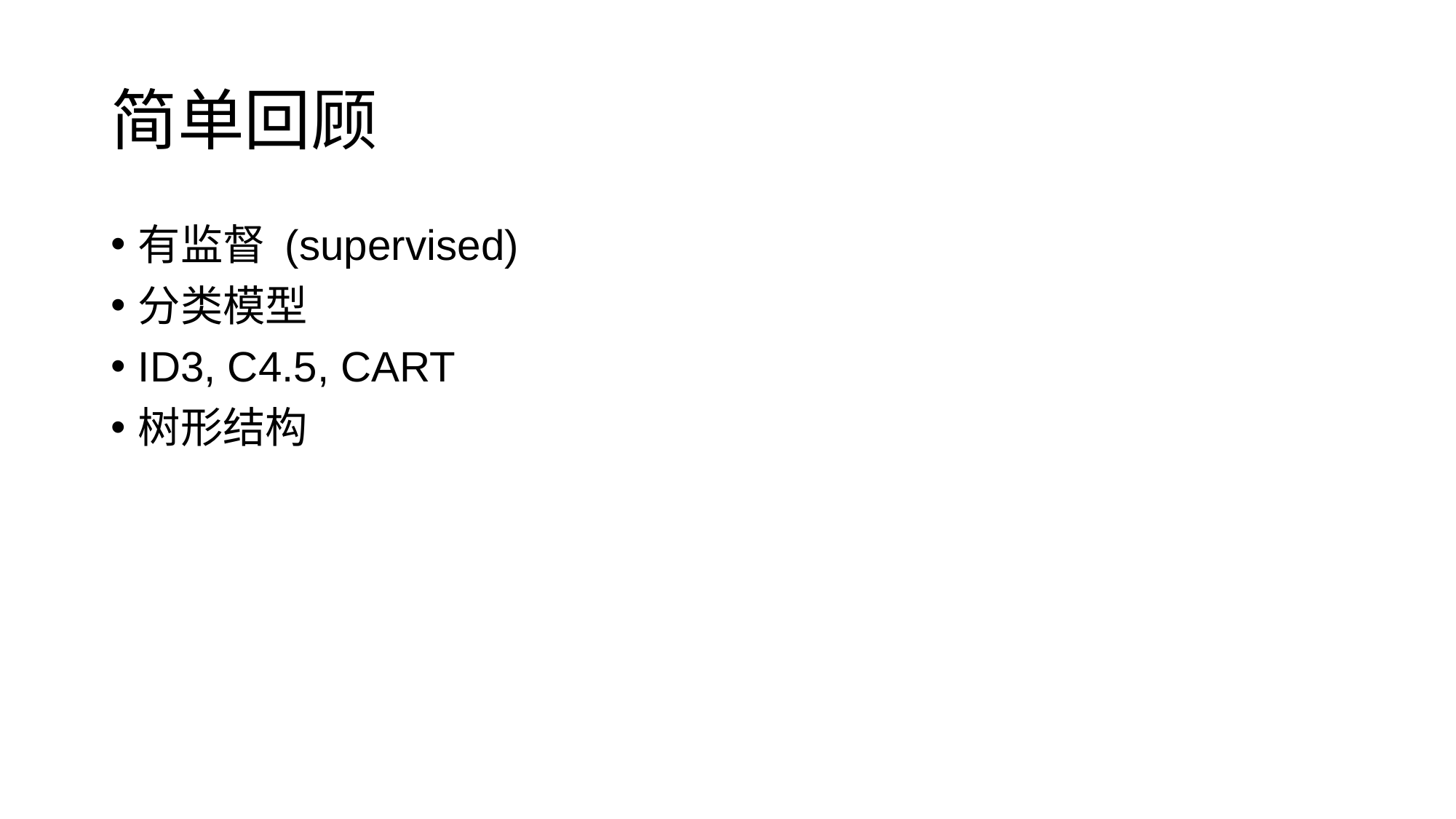

# 简单回顾
有监督 (supervised)
分类模型
ID3, C4.5, CART
树形结构